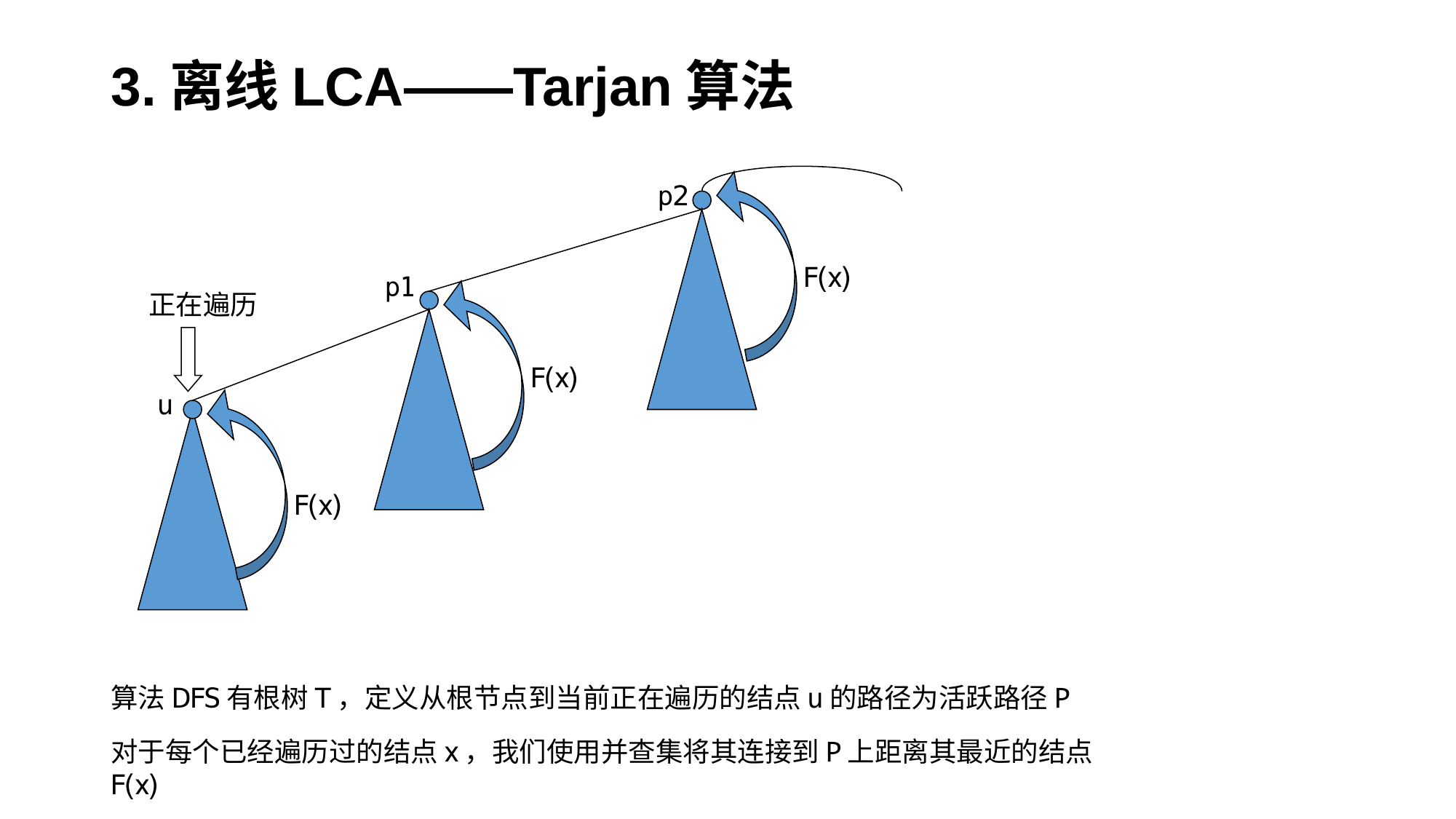

# 3.离线LCA——Tarjan算法
p2

F(x)
p1
正在遍历

F(x)
u

F(x)
算法DFS有根树T，定义从根节点到当前正在遍历的结点u的路径为活跃路径P
对于每个已经遍历过的结点x，我们使用并查集将其连接到P上距离其最近的结点F(x)